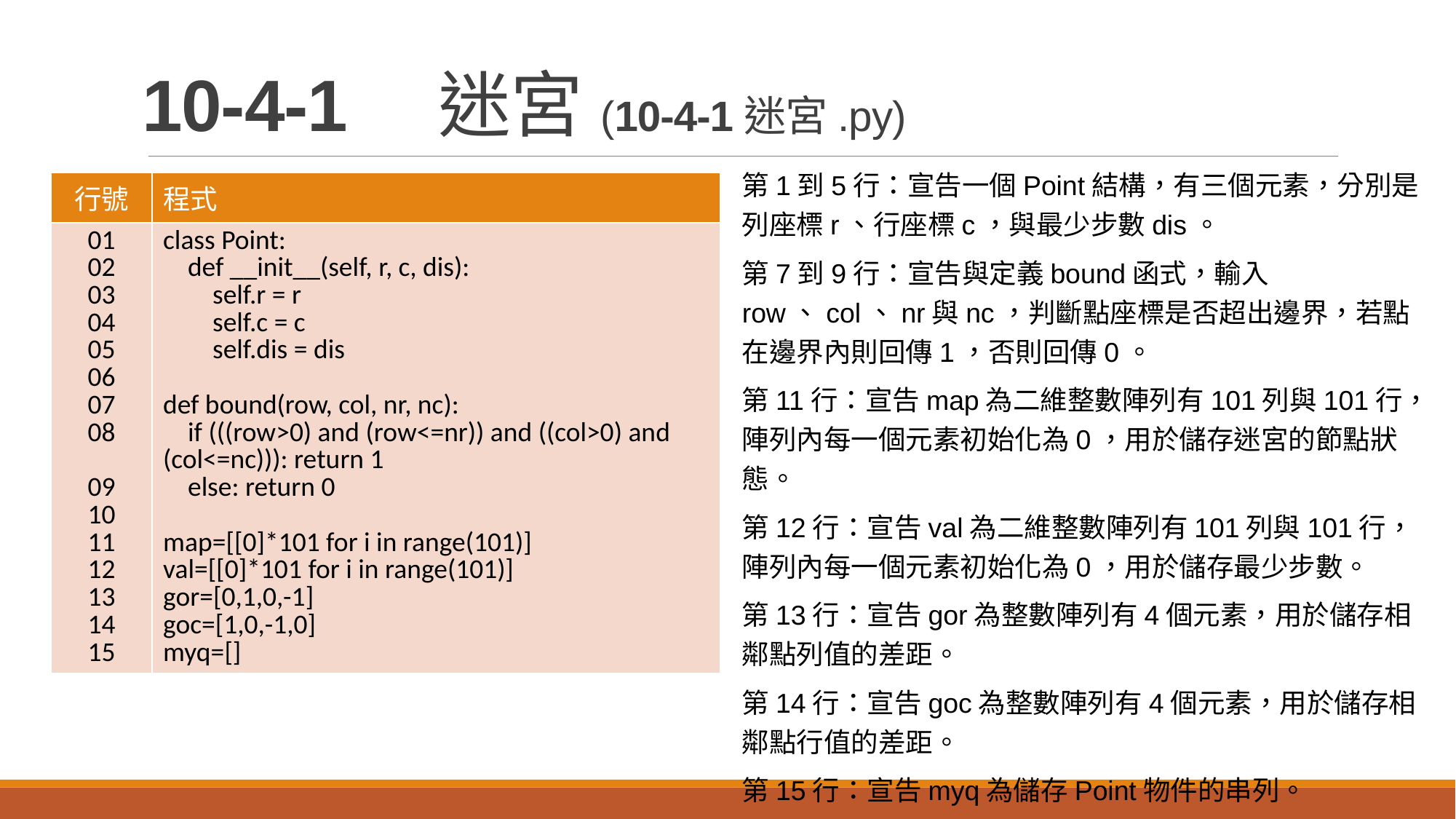

# 10-4-1　迷宮(10-4-1迷宮.py)
第1到5行：宣告一個Point結構，有三個元素，分別是列座標r、行座標c，與最少步數dis。
第7到9行：宣告與定義bound函式，輸入row、col、nr與nc，判斷點座標是否超出邊界，若點在邊界內則回傳1，否則回傳0。
第11行：宣告map為二維整數陣列有101列與101行，陣列內每一個元素初始化為0，用於儲存迷宮的節點狀態。
第12行：宣告val為二維整數陣列有101列與101行，陣列內每一個元素初始化為0，用於儲存最少步數。
第13行：宣告gor為整數陣列有4個元素，用於儲存相鄰點列值的差距。
第14行：宣告goc為整數陣列有4個元素，用於儲存相鄰點行值的差距。
第15行：宣告myq為儲存Point物件的串列。

| 行號 | 程式 |
| --- | --- |
| 01 02 03 04 05 06 07 08 09 10 11 12 13 14 15 | class Point: def \_\_init\_\_(self, r, c, dis): self.r = r self.c = c self.dis = dis def bound(row, col, nr, nc): if (((row>0) and (row<=nr)) and ((col>0) and (col<=nc))): return 1 else: return 0 map=[[0]\*101 for i in range(101)] val=[[0]\*101 for i in range(101)] gor=[0,1,0,-1] goc=[1,0,-1,0] myq=[] |